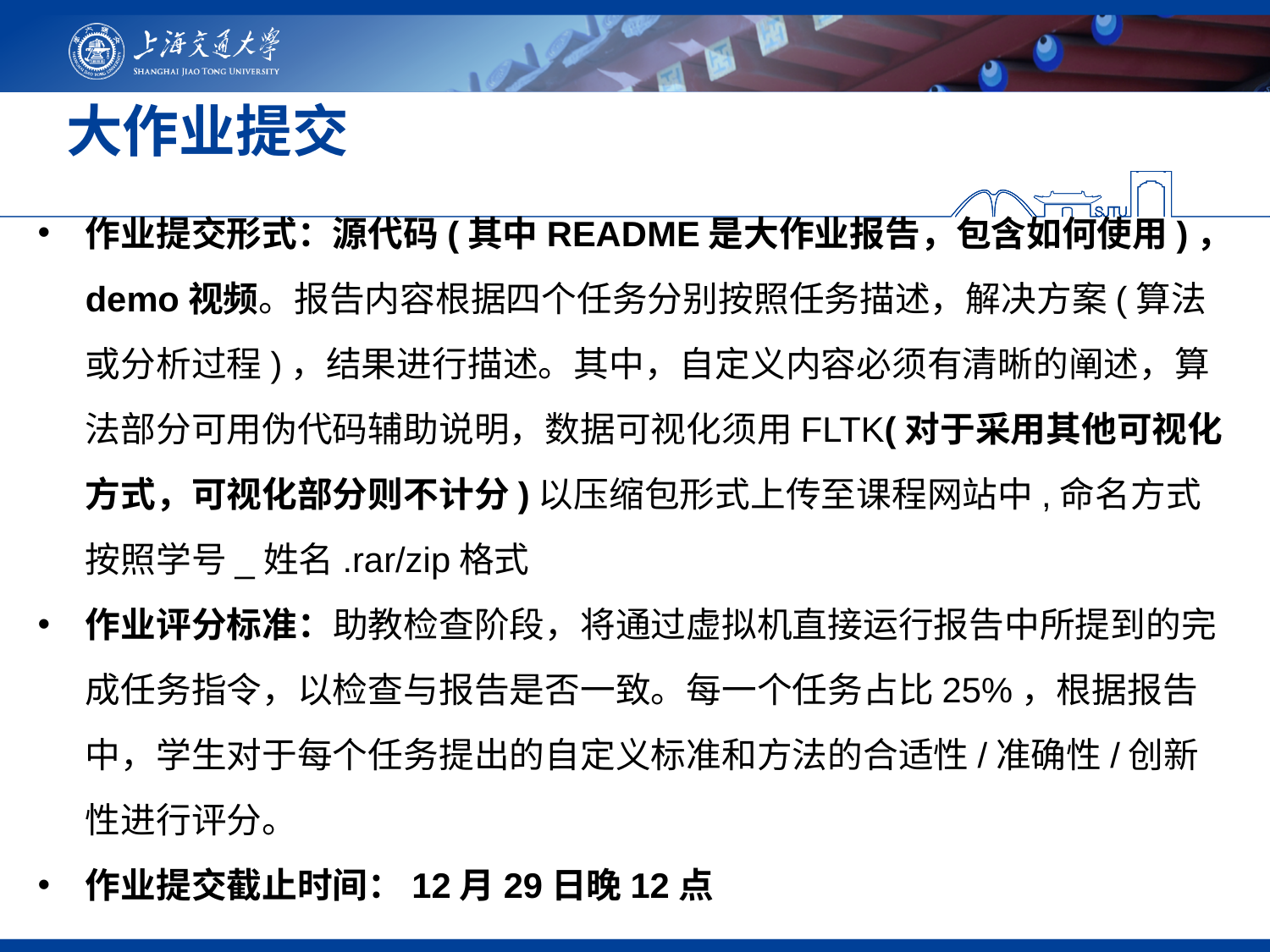

# 大作业提交
作业提交形式：源代码(其中README是大作业报告，包含如何使用)，demo视频。报告内容根据四个任务分别按照任务描述，解决方案(算法或分析过程)，结果进行描述。其中，自定义内容必须有清晰的阐述，算法部分可用伪代码辅助说明，数据可视化须用FLTK(对于采用其他可视化方式，可视化部分则不计分)以压缩包形式上传至课程网站中,命名方式按照学号_姓名.rar/zip格式
作业评分标准：助教检查阶段，将通过虚拟机直接运行报告中所提到的完成任务指令，以检查与报告是否一致。每一个任务占比25%，根据报告中，学生对于每个任务提出的自定义标准和方法的合适性/准确性/创新性进行评分。
作业提交截止时间：12月29日晚12点